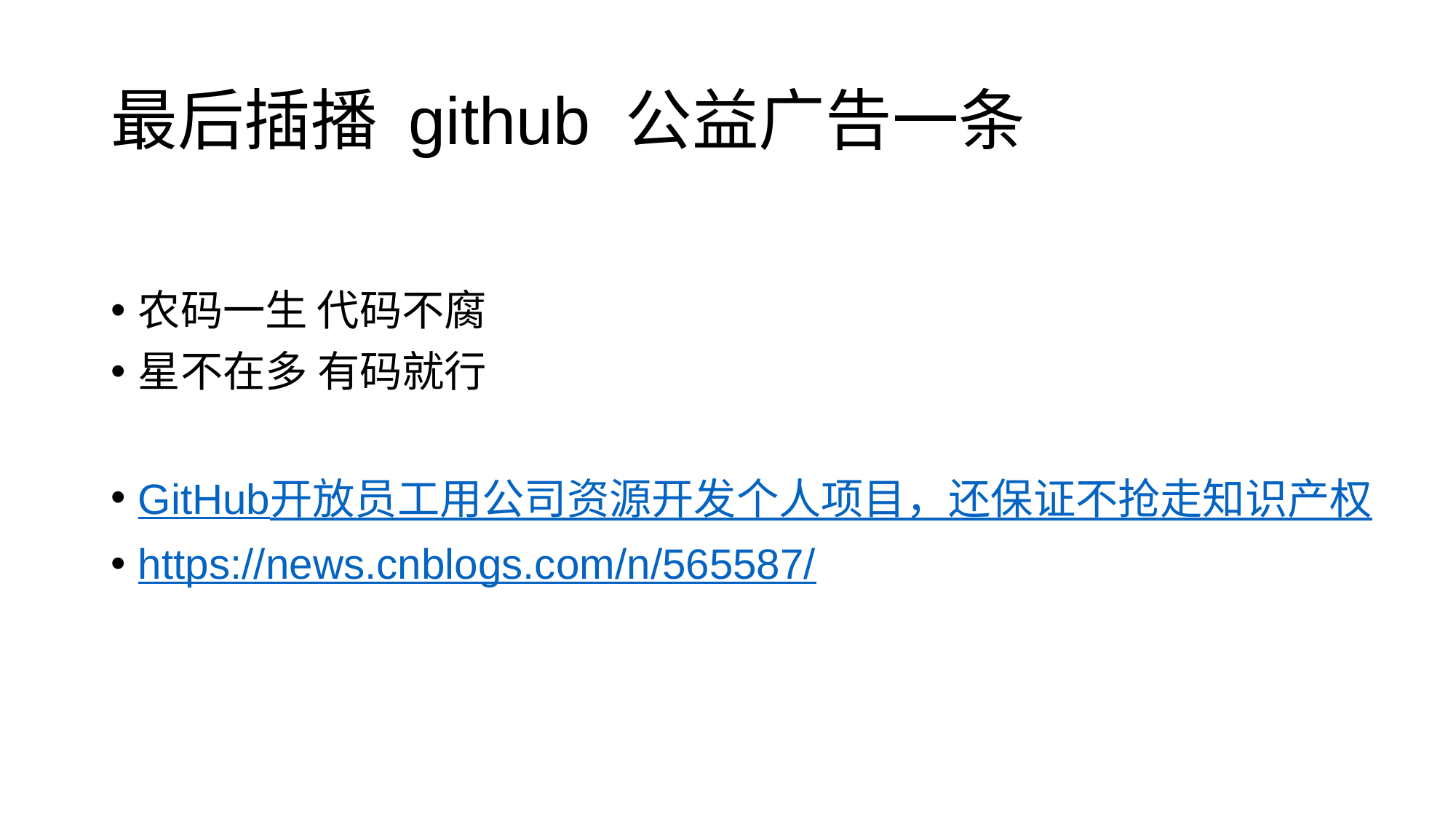

# 最后插播 github 公益广告一条

农码一生 代码不腐
星不在多 有码就行

GitHub开放员工用公司资源开发个人项目，还保证不抢走知识产权
https://news.cnblogs.com/n/565587/